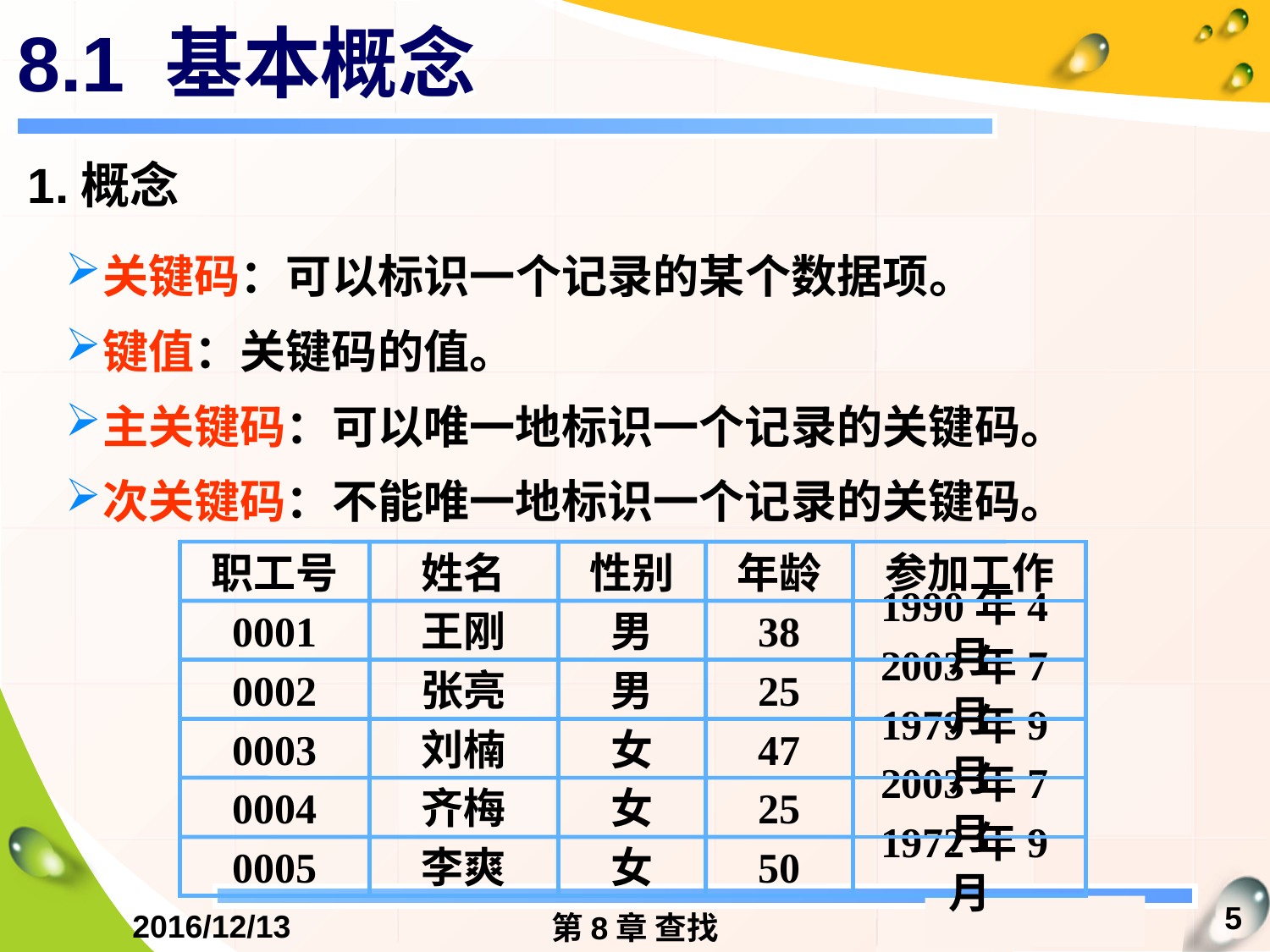

# 8.1 基本概念
1.概念
关键码：可以标识一个记录的某个数据项。
键值：关键码的值。
主关键码：可以唯一地标识一个记录的关键码。
次关键码：不能唯一地标识一个记录的关键码。

职工号

姓名

性别

年龄

参加工作
0001

王刚
男
38
1990年4月
0002

张亮
男
25
2003年7月
0003

刘楠
女
47
1979年9月
0004

齐梅
女
25
2003年7月
0005

李爽
女
50
1972年9月
5
2016/12/13
第8章 查找